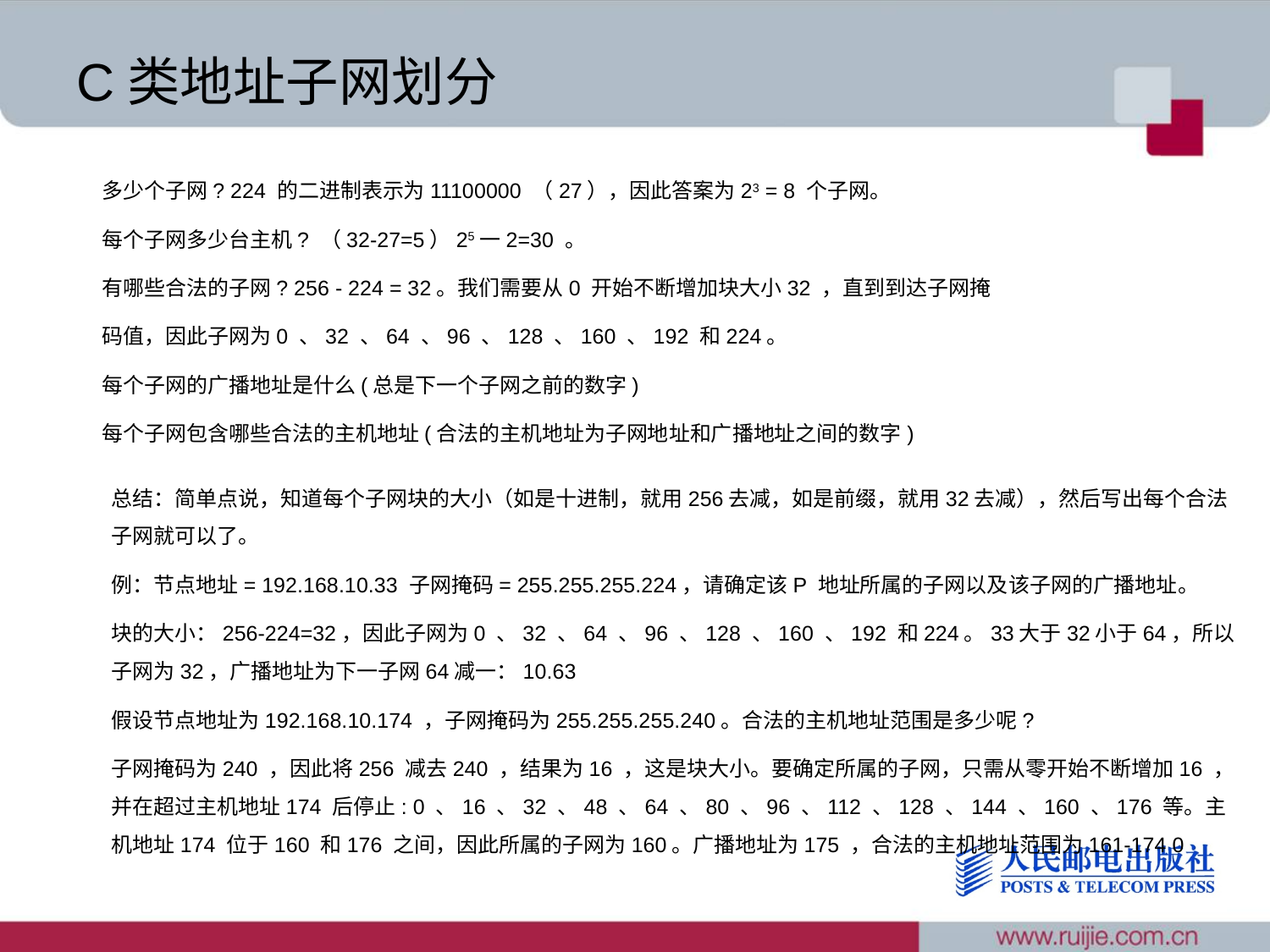

# C类地址子网划分
多少个子网? 224 的二进制表示为11100000 （27），因此答案为23 = 8 个子网。
每个子网多少台主机? （32-27=5）25一2=30 。
有哪些合法的子网? 256 - 224 = 32。我们需要从0 开始不断增加块大小32 ，直到到达子网掩
码值，因此子网为0 、32 、64 、96 、128 、160 、192 和224。
每个子网的广播地址是什么(总是下一个子网之前的数字)
每个子网包含哪些合法的主机地址(合法的主机地址为子网地址和广播地址之间的数字)
总结：简单点说，知道每个子网块的大小（如是十进制，就用256去减，如是前缀，就用32去减），然后写出每个合法子网就可以了。
例：节点地址= 192.168.10.33 子网掩码= 255.255.255.224，请确定该P 地址所属的子网以及该子网的广播地址。
块的大小：256-224=32，因此子网为0 、32 、64 、96 、128 、160 、192 和224。33大于32小于64，所以子网为32，广播地址为下一子网64减一：10.63
假设节点地址为192.168.10.174 ，子网掩码为255.255.255.240。合法的主机地址范围是多少呢?
子网掩码为240 ，因此将256 减去240 ，结果为16 ，这是块大小。要确定所属的子网，只需从零开始不断增加16 ，并在超过主机地址174 后停止: 0 、16 、32 、48 、64 、80 、96 、112 、128 、144 、160 、176 等。主机地址174 位于160 和176 之间，因此所属的子网为160。广播地址为175 ，合法的主机地址范围为161-174 0